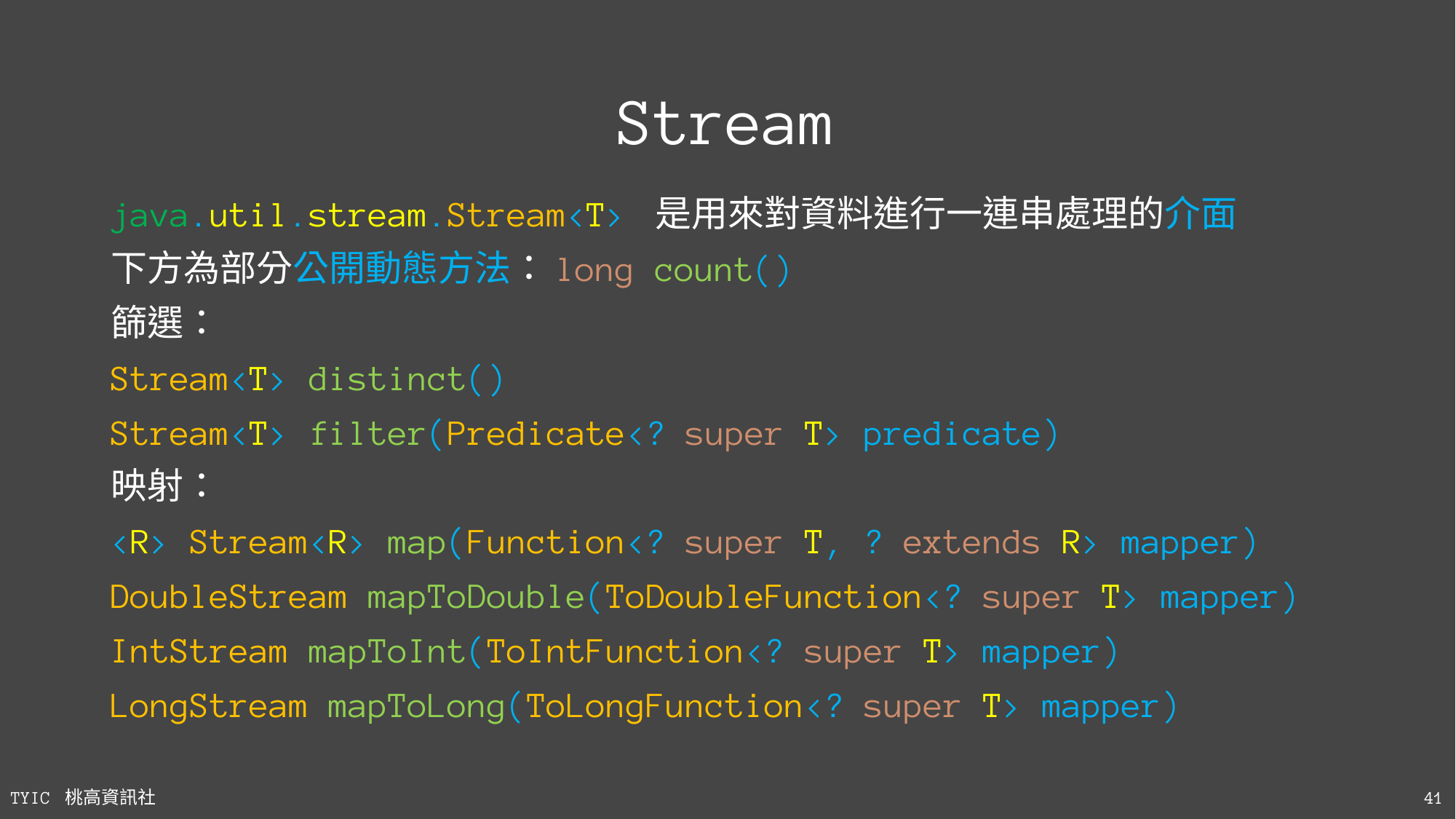

# Stream
java.util.stream.Stream<T> 是用來對資料進行一連串處理的介面
下方為部分公開動態方法：long count()
篩選：
Stream<T> distinct()
Stream<T> filter(Predicate<? super T> predicate)
映射：
<R> Stream<R> map(Function<? super T, ? extends R> mapper)
DoubleStream mapToDouble(ToDoubleFunction<? super T> mapper)
IntStream mapToInt(ToIntFunction<? super T> mapper)
LongStream mapToLong(ToLongFunction<? super T> mapper)